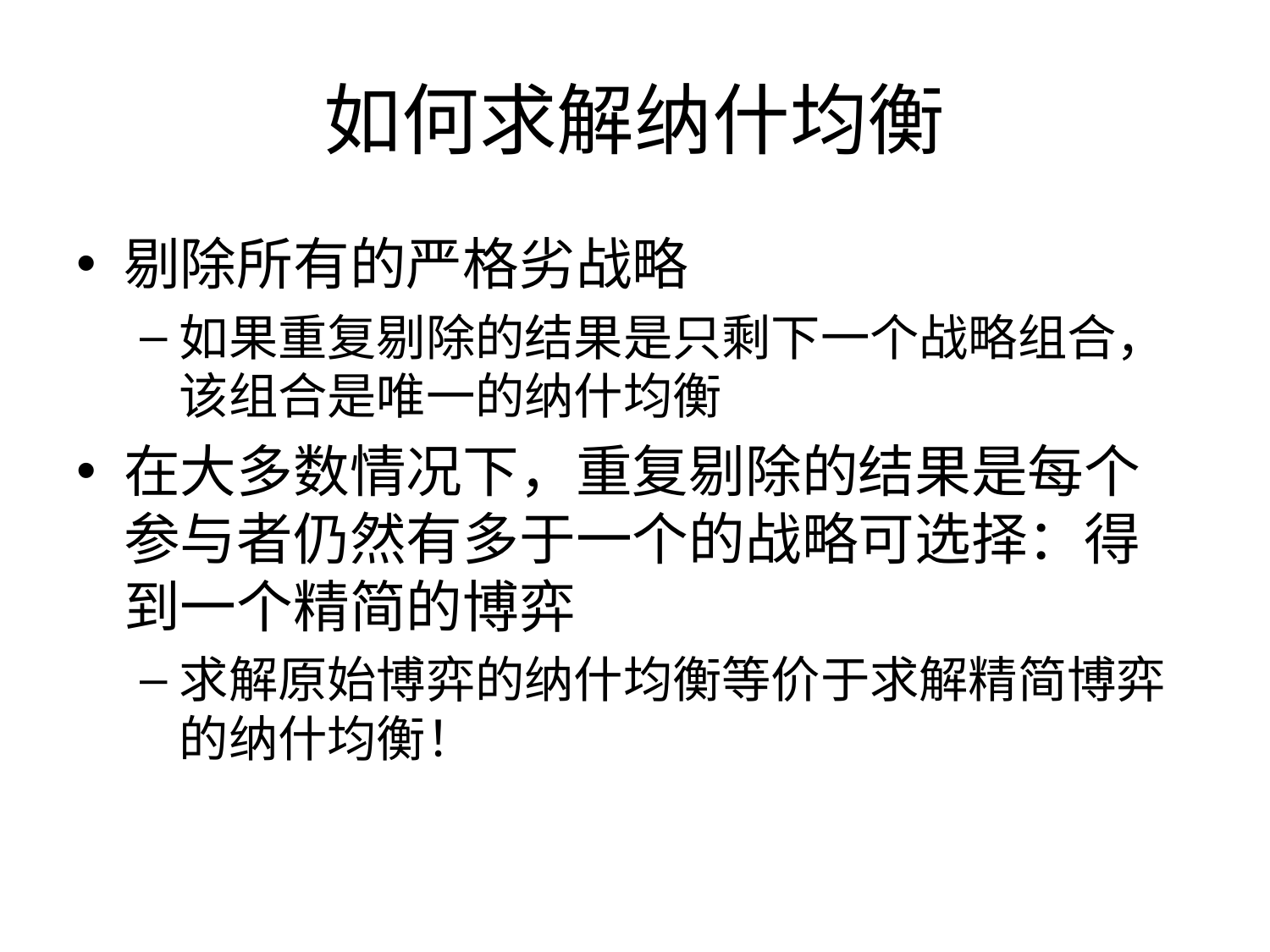

# 如何求解纳什均衡
剔除所有的严格劣战略
如果重复剔除的结果是只剩下一个战略组合，该组合是唯一的纳什均衡
在大多数情况下，重复剔除的结果是每个参与者仍然有多于一个的战略可选择：得到一个精简的博弈
求解原始博弈的纳什均衡等价于求解精简博弈的纳什均衡！